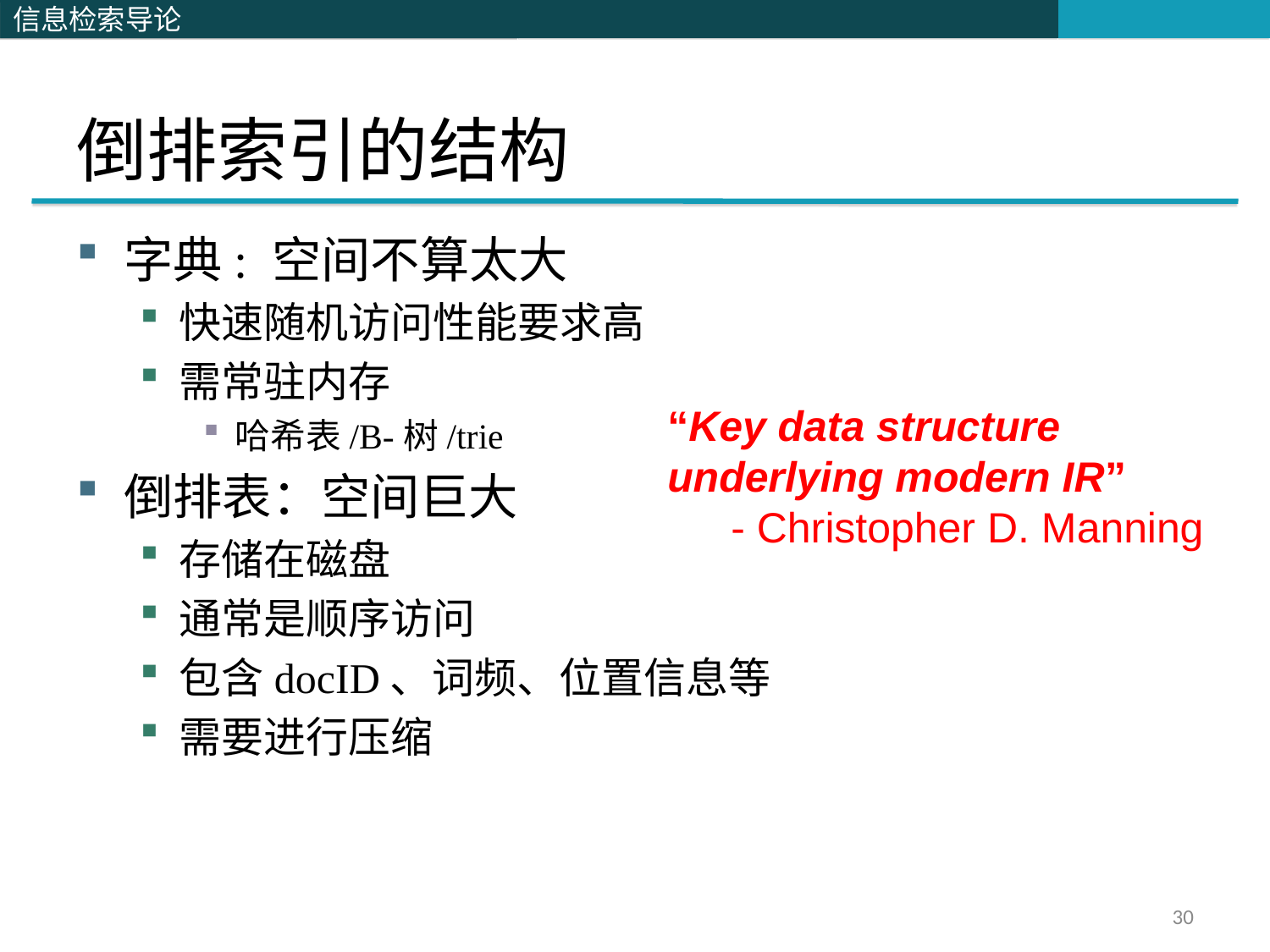

# 倒排索引的结构
字典: 空间不算太大
快速随机访问性能要求高
需常驻内存
哈希表/B-树/trie
倒排表：空间巨大
存储在磁盘
通常是顺序访问
包含docID、词频、位置信息等
需要进行压缩
“Key data structure underlying modern IR”
- Christopher D. Manning
30